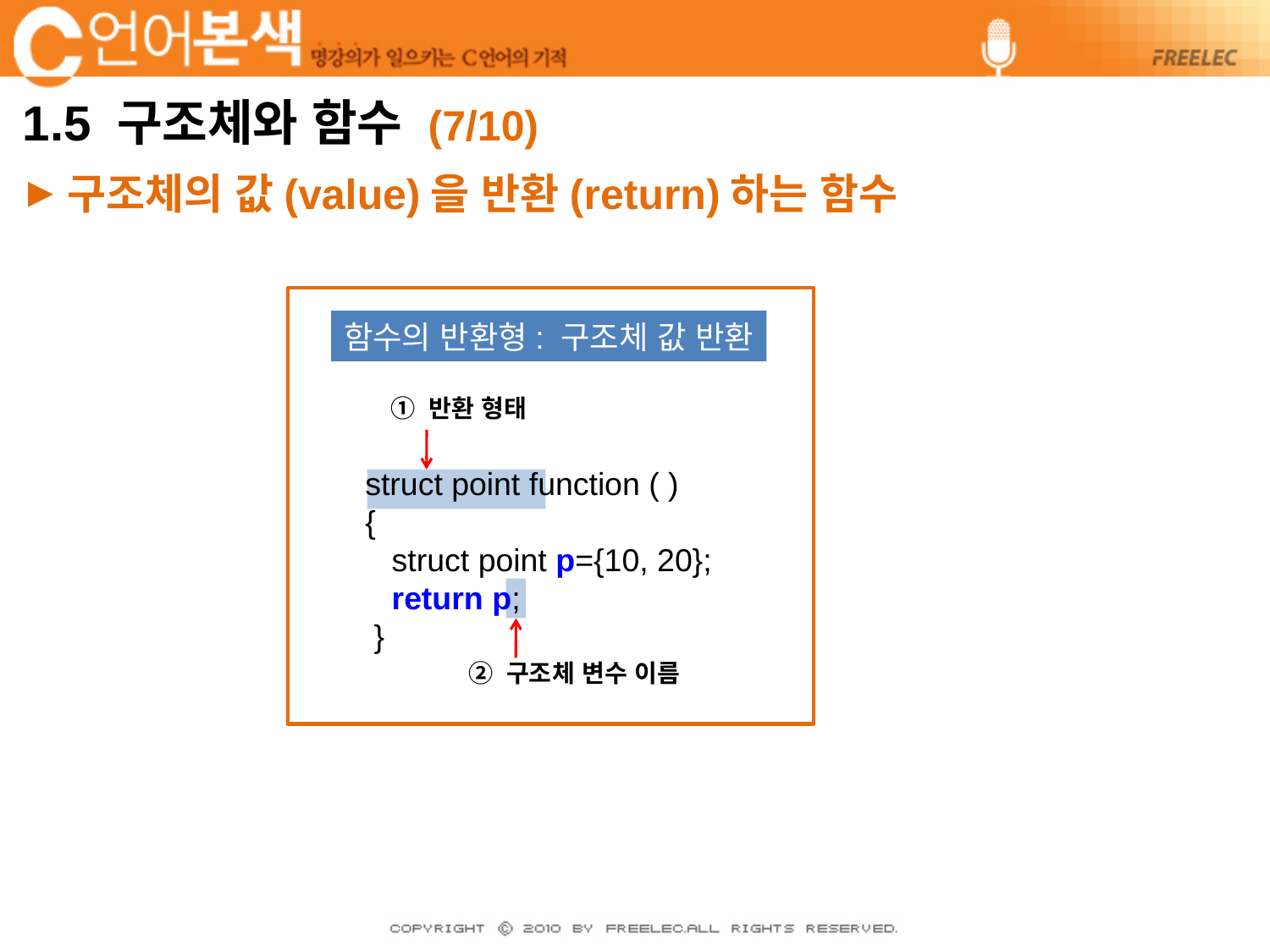

# 1.5 구조체와 함수 (7/10)
구조체의 값(value)을 반환(return)하는 함수

함수의 반환형: 구조체 값 반환
① 반환 형태
  struct point function ( )
  {
     struct point p={10, 20};
     return p;
   }

② 구조체 변수 이름